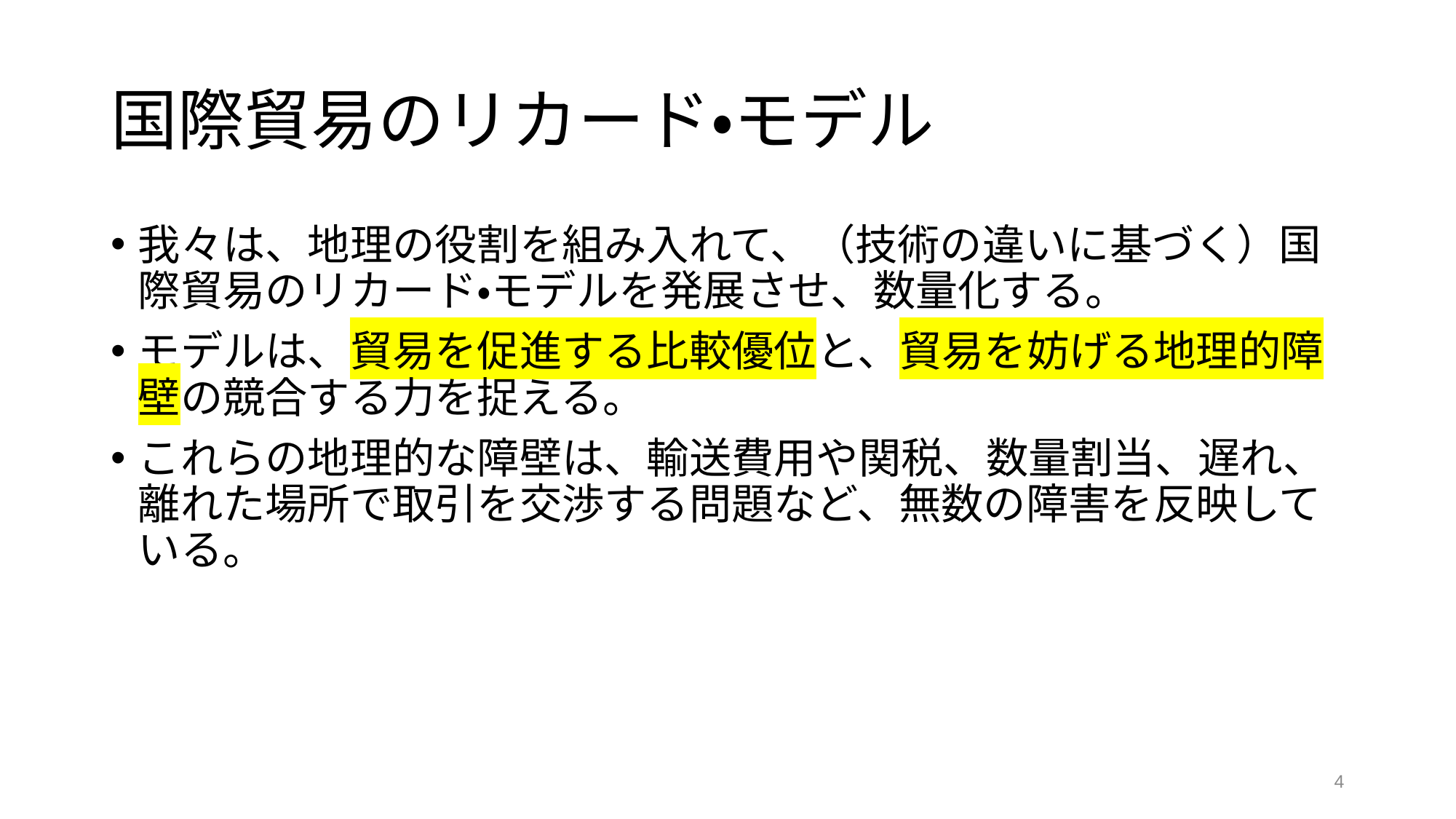

# 国際貿易のリカード・モデル
我々は、地理の役割を組み入れて、（技術の違いに基づく）国際貿易のリカード・モデルを発展させ、数量化する。
モデルは、貿易を促進する比較優位と、貿易を妨げる地理的障壁の競合する力を捉える。
これらの地理的な障壁は、輸送費用や関税、数量割当、遅れ、離れた場所で取引を交渉する問題など、無数の障害を反映している。
4